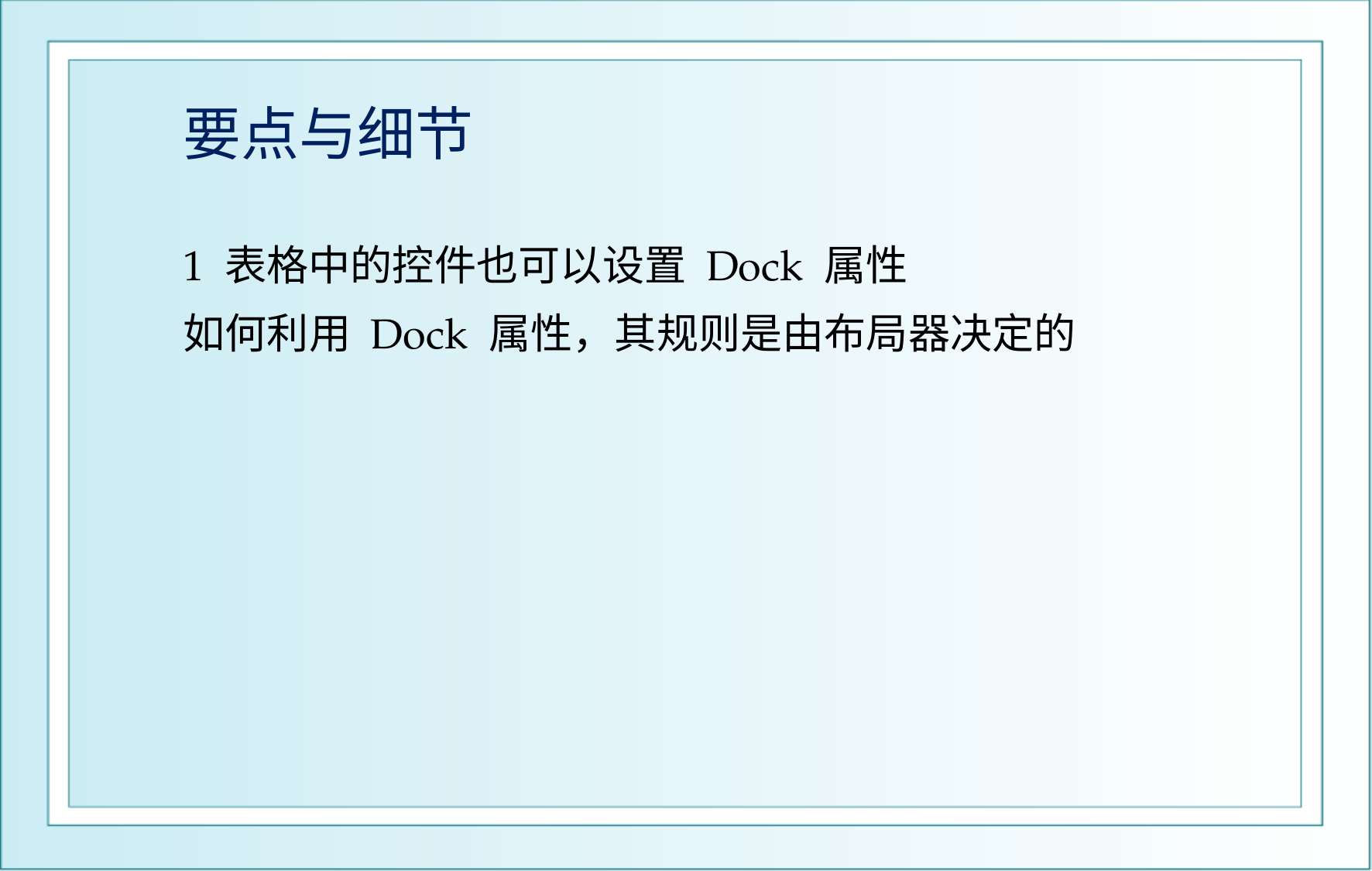

# 要点与细节
1 表格中的控件也可以设置 Dock 属性
如何利用 Dock 属性，其规则是由布局器决定的